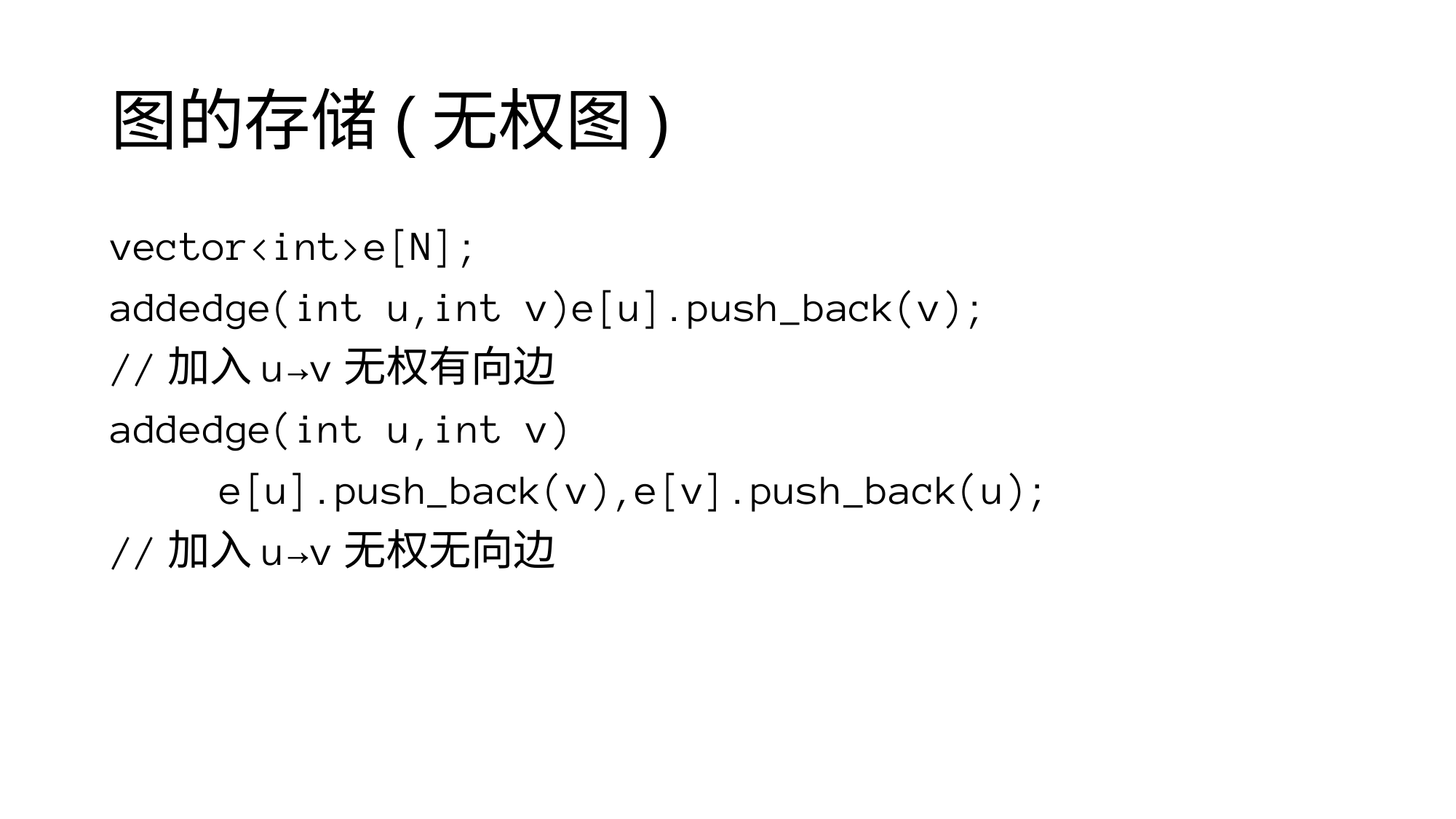

# 图的存储(无权图)
vector<int>e[N];
addedge(int u,int v)e[u].push_back(v);
//加入u→v无权有向边
addedge(int u,int v)
	e[u].push_back(v),e[v].push_back(u);
//加入u→v无权无向边